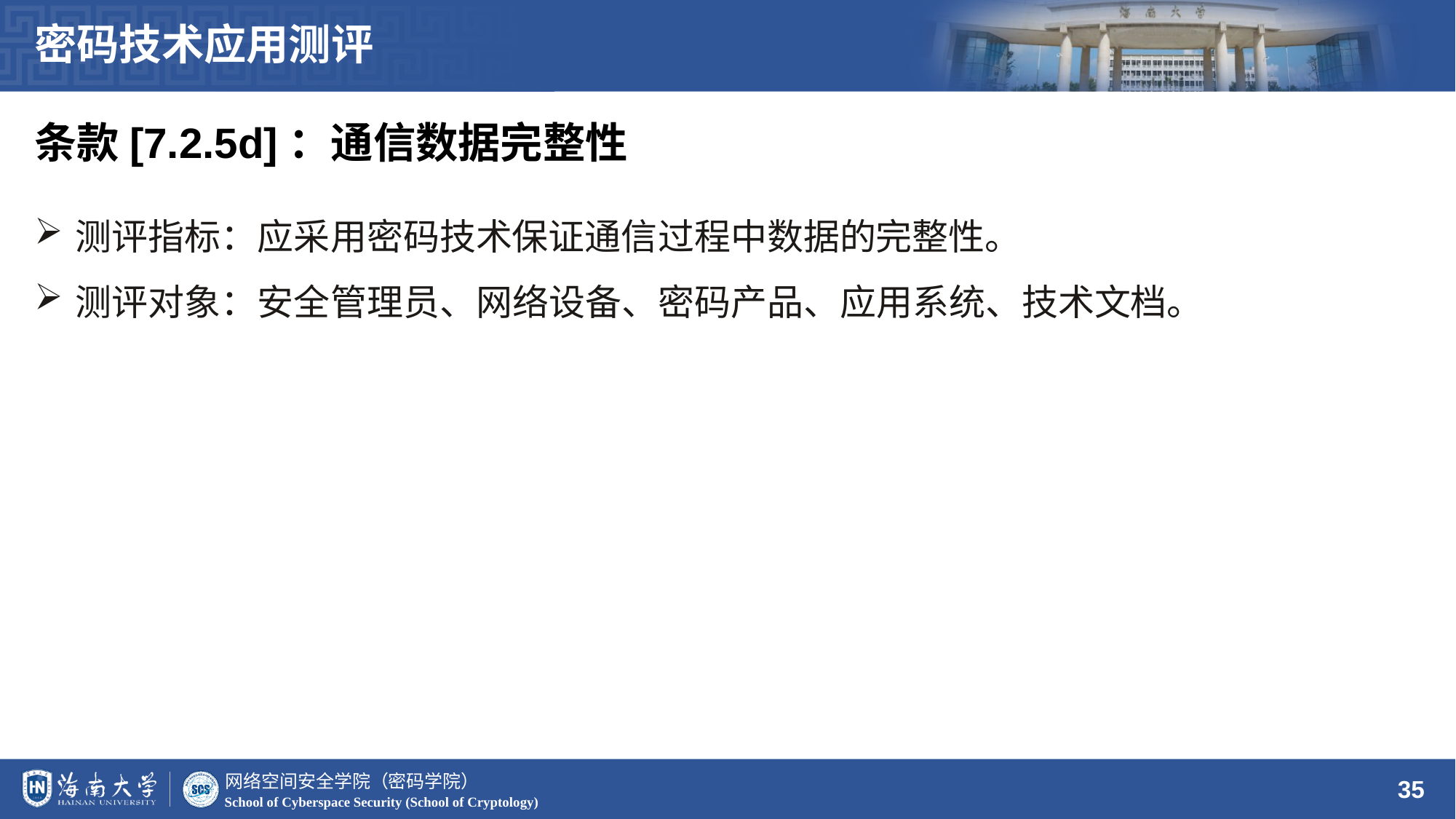

密码技术应用测评
条款[7.2.5d]：通信数据完整性
测评指标：应采用密码技术保证通信过程中数据的完整性。
测评对象：安全管理员、网络设备、密码产品、应用系统、技术文档。
35